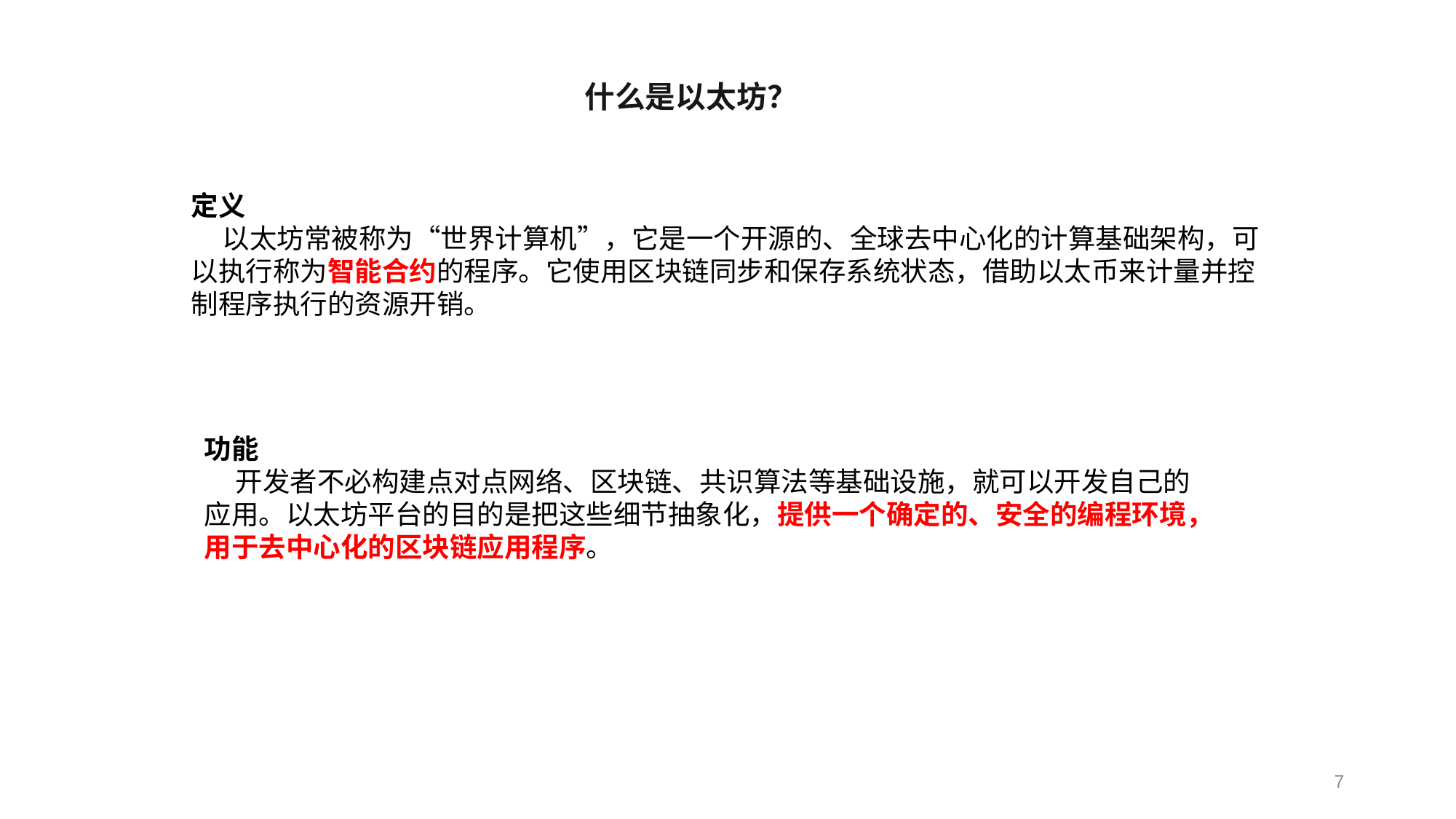

什么是以太坊？
定义
    以太坊常被称为“世界计算机”，它是一个开源的、全球去中心化的计算基础架构，可以执行称为智能合约的程序。它使用区块链同步和保存系统状态，借助以太币来计量并控制程序执行的资源开销。
功能
    开发者不必构建点对点网络、区块链、共识算法等基础设施，就可以开发自己的应用。以太坊平台的目的是把这些细节抽象化，提供一个确定的、安全的编程环境，用于去中心化的区块链应用程序。
7